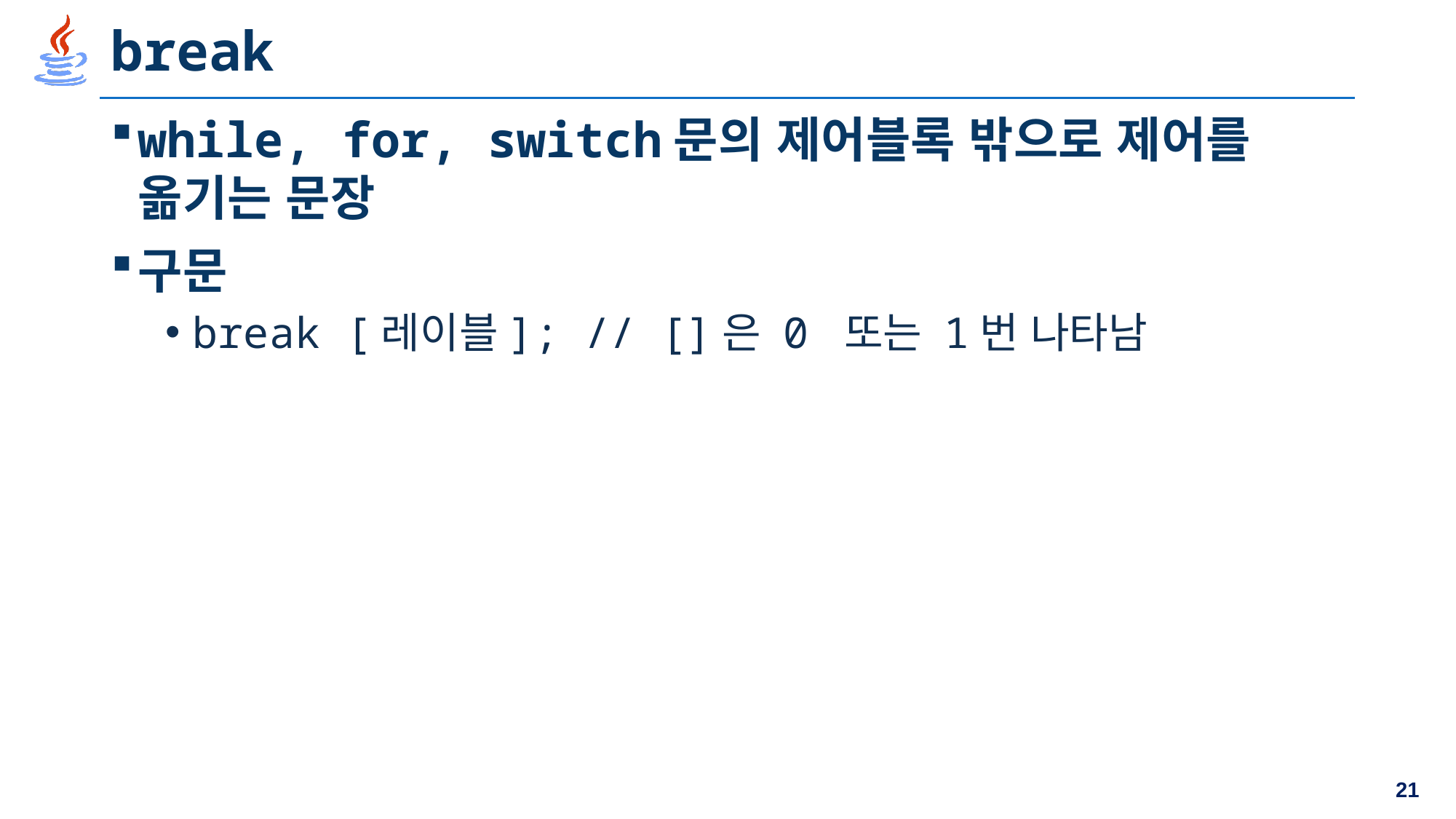

# break
while, for, switch문의 제어블록 밖으로 제어를 옮기는 문장
구문
break [레이블]; // []은 0 또는 1번 나타남
21